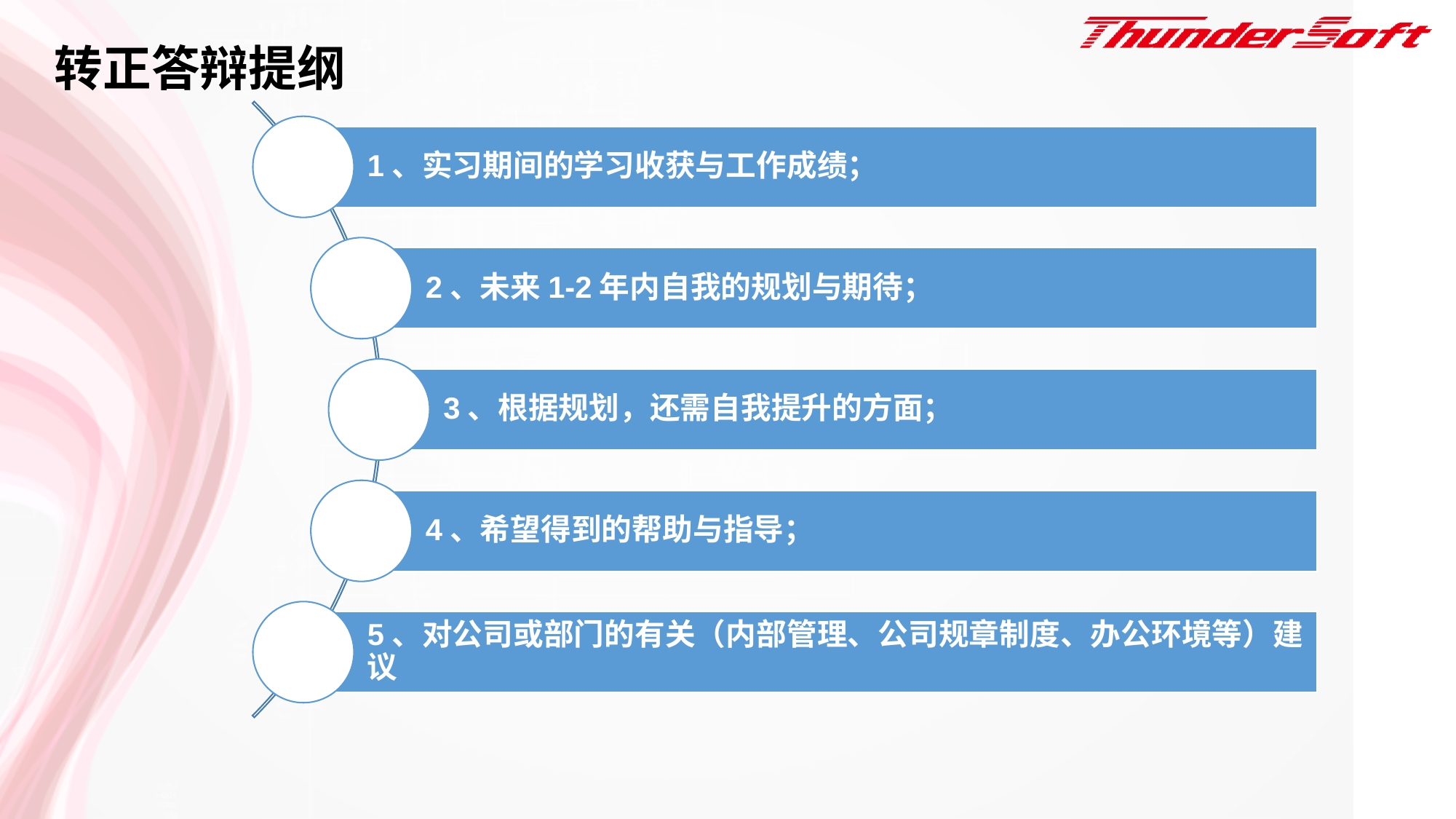

转正答辩提纲
1、实习期间的学习收获与工作成绩；
2、未来1-2年内自我的规划与期待；
3、根据规划，还需自我提升的方面；
4、希望得到的帮助与指导；
5、对公司或部门的有关（内部管理、公司规章制度、办公环境等）建议
#